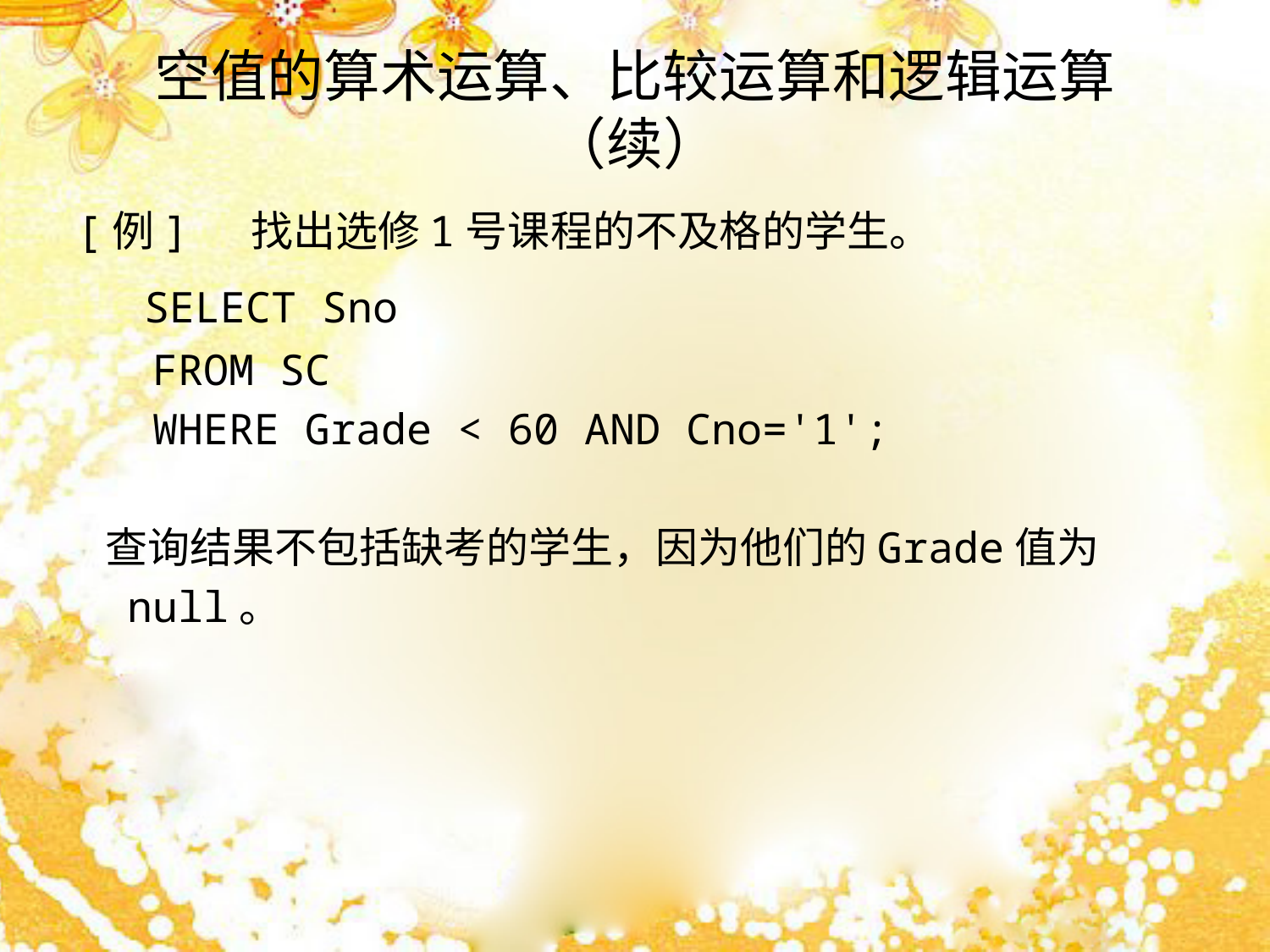

# 空值的算术运算、比较运算和逻辑运算（续）
[例]  找出选修1号课程的不及格的学生。
  SELECT Sno
   FROM SC
   WHERE Grade < 60 AND Cno='1';

  查询结果不包括缺考的学生，因为他们的Grade值为
  null。